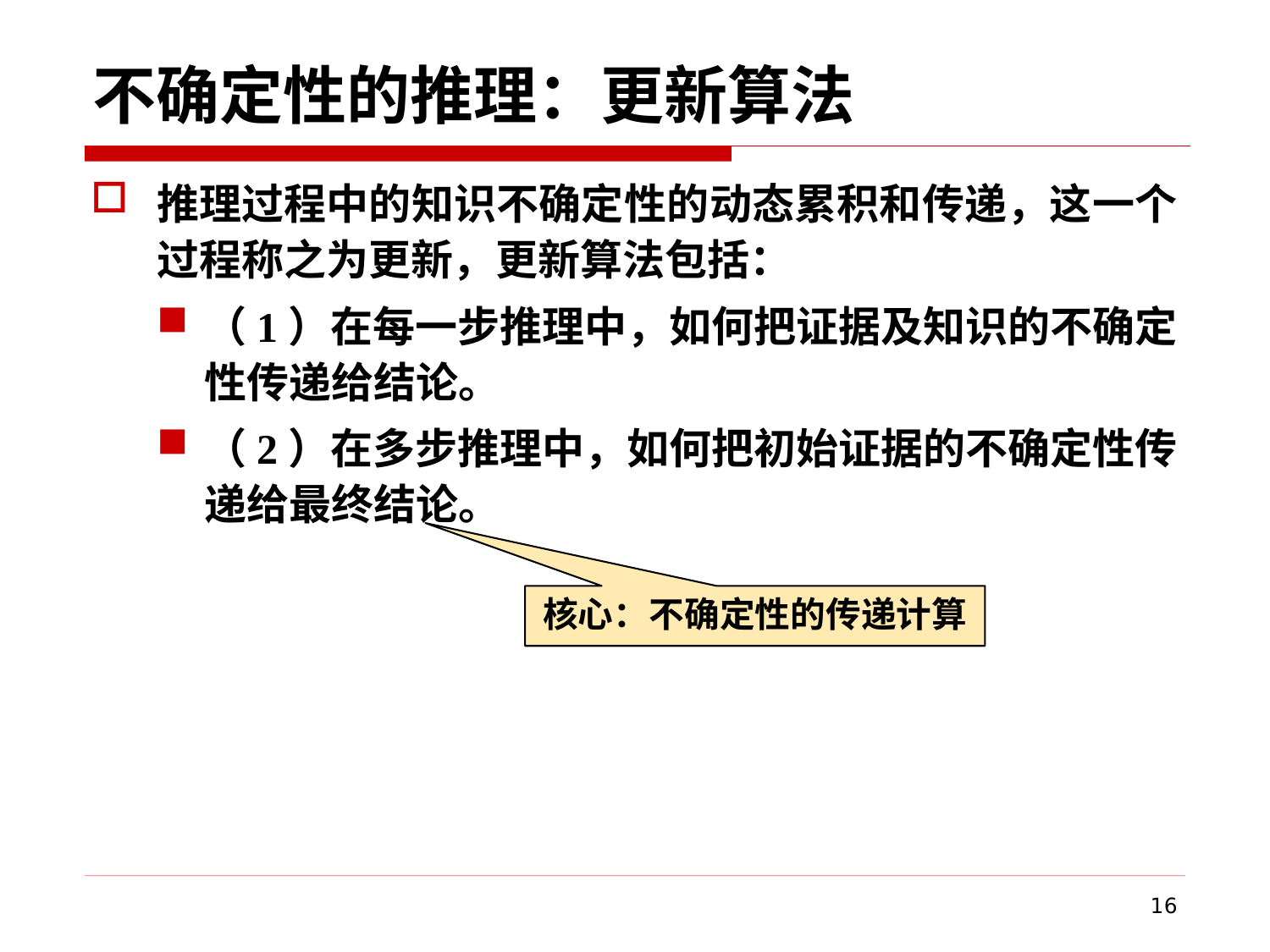

# 不确定性的推理：更新算法
推理过程中的知识不确定性的动态累积和传递，这一个过程称之为更新，更新算法包括：
（1）在每一步推理中，如何把证据及知识的不确定性传递给结论。
（2）在多步推理中，如何把初始证据的不确定性传递给最终结论。
核心：不确定性的传递计算
16